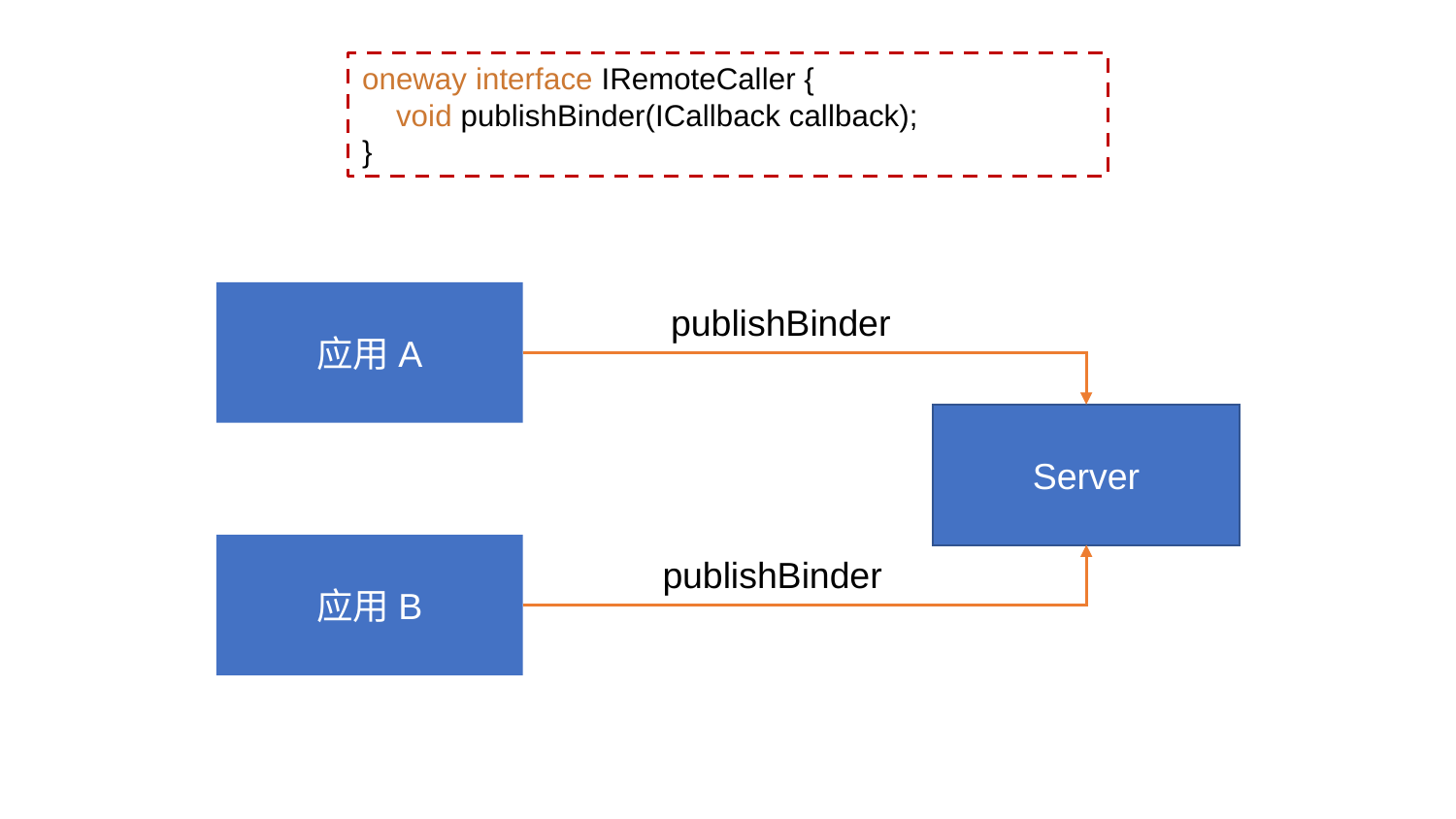

oneway interface IRemoteCaller {
    void publishBinder(ICallback callback);
}
应用A
publishBinder
Server
应用B
publishBinder